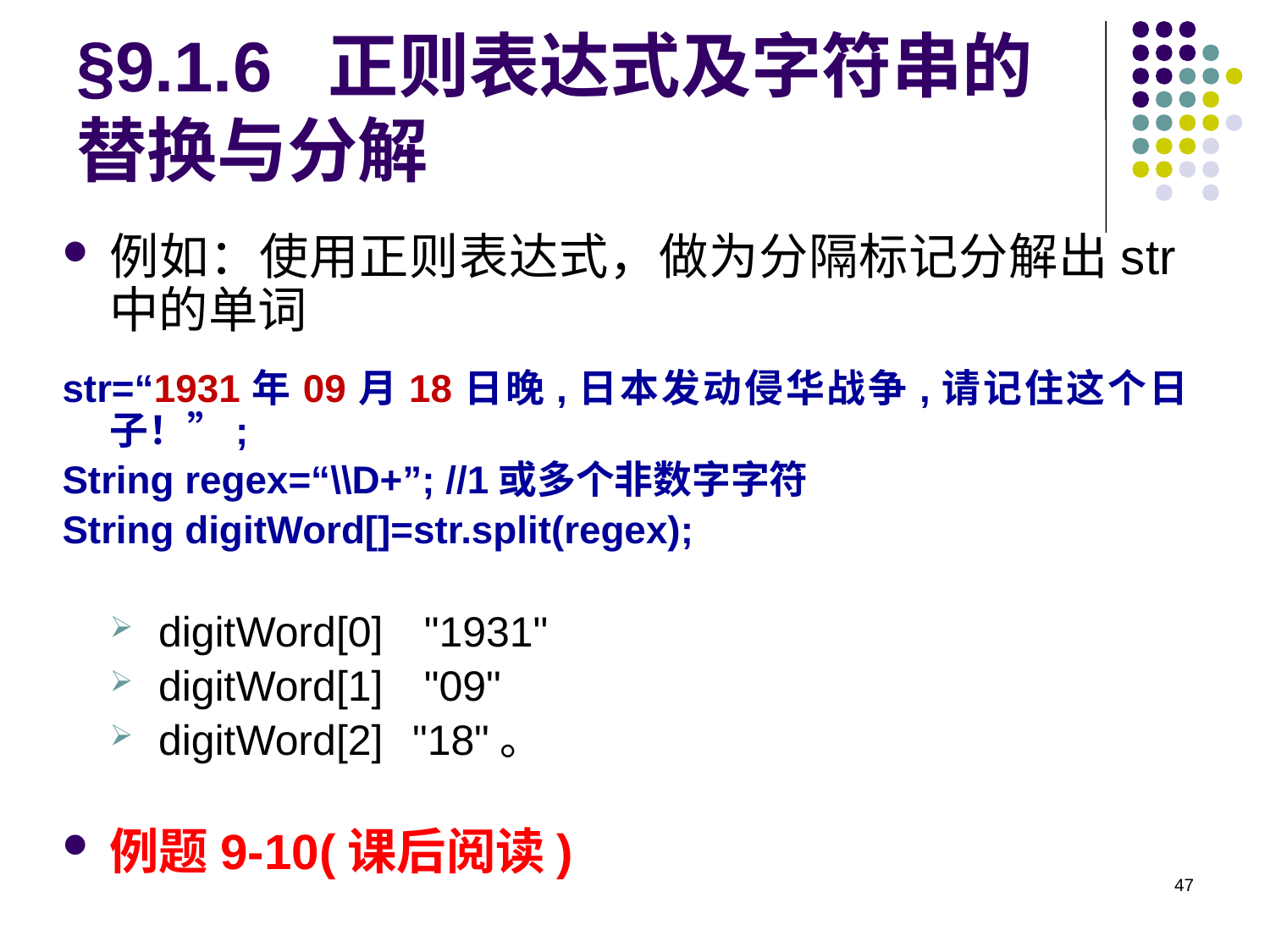

# §9.1.6  正则表达式及字符串的替换与分解
例如：使用正则表达式，做为分隔标记分解出str中的单词

str=“1931年09月18日晚,日本发动侵华战争,请记住这个日子！”;
String regex=“\\D+”; //1或多个非数字字符
String digitWord[]=str.split(regex);

digitWord[0]	 "1931"
digitWord[1]	 "09"
digitWord[2]	"18"。

例题9-10(课后阅读)
47